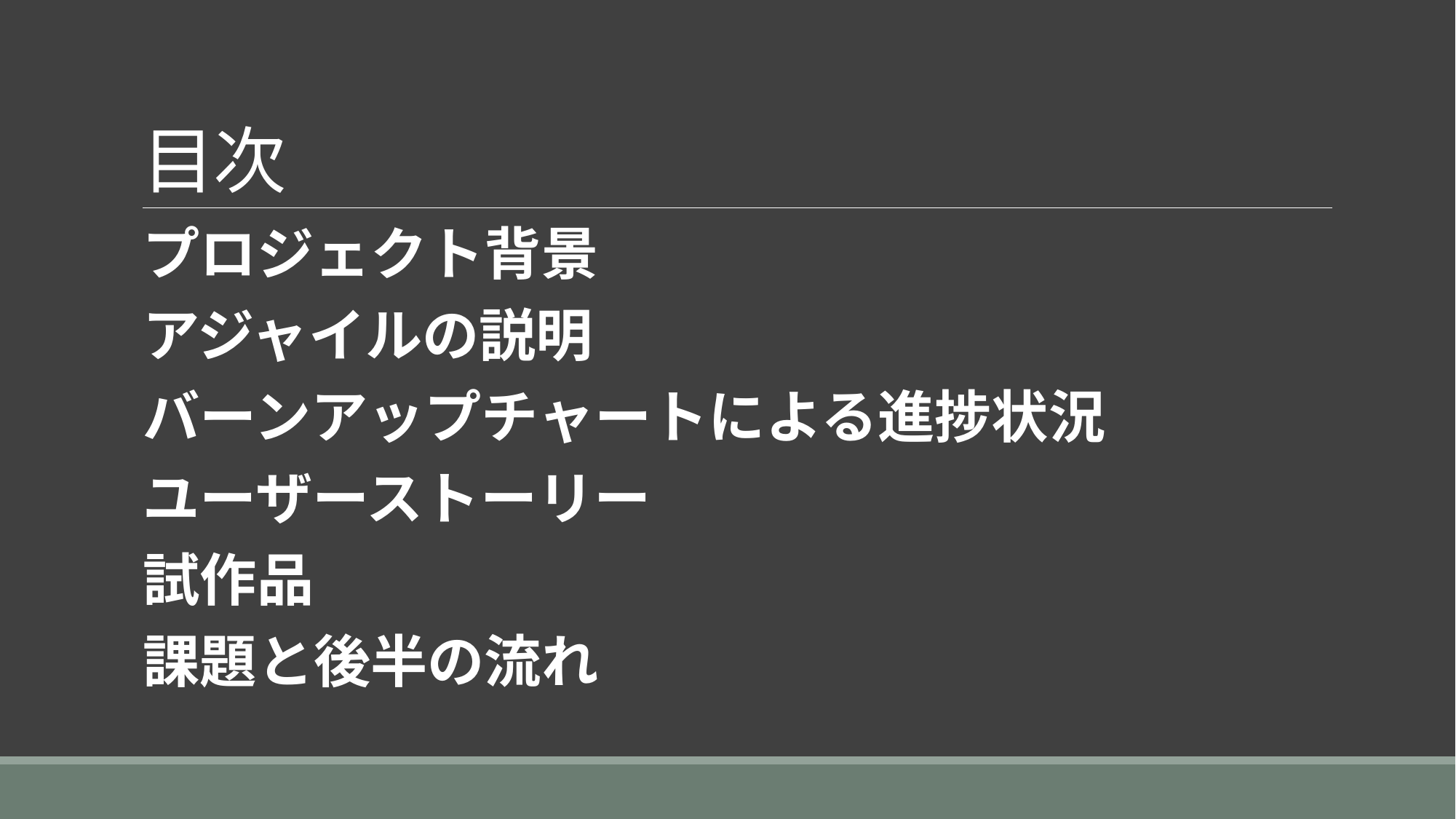

# 目次
プロジェクト背景
アジャイルの説明
バーンアップチャートによる進捗状況
ユーザーストーリー
試作品
課題と後半の流れ